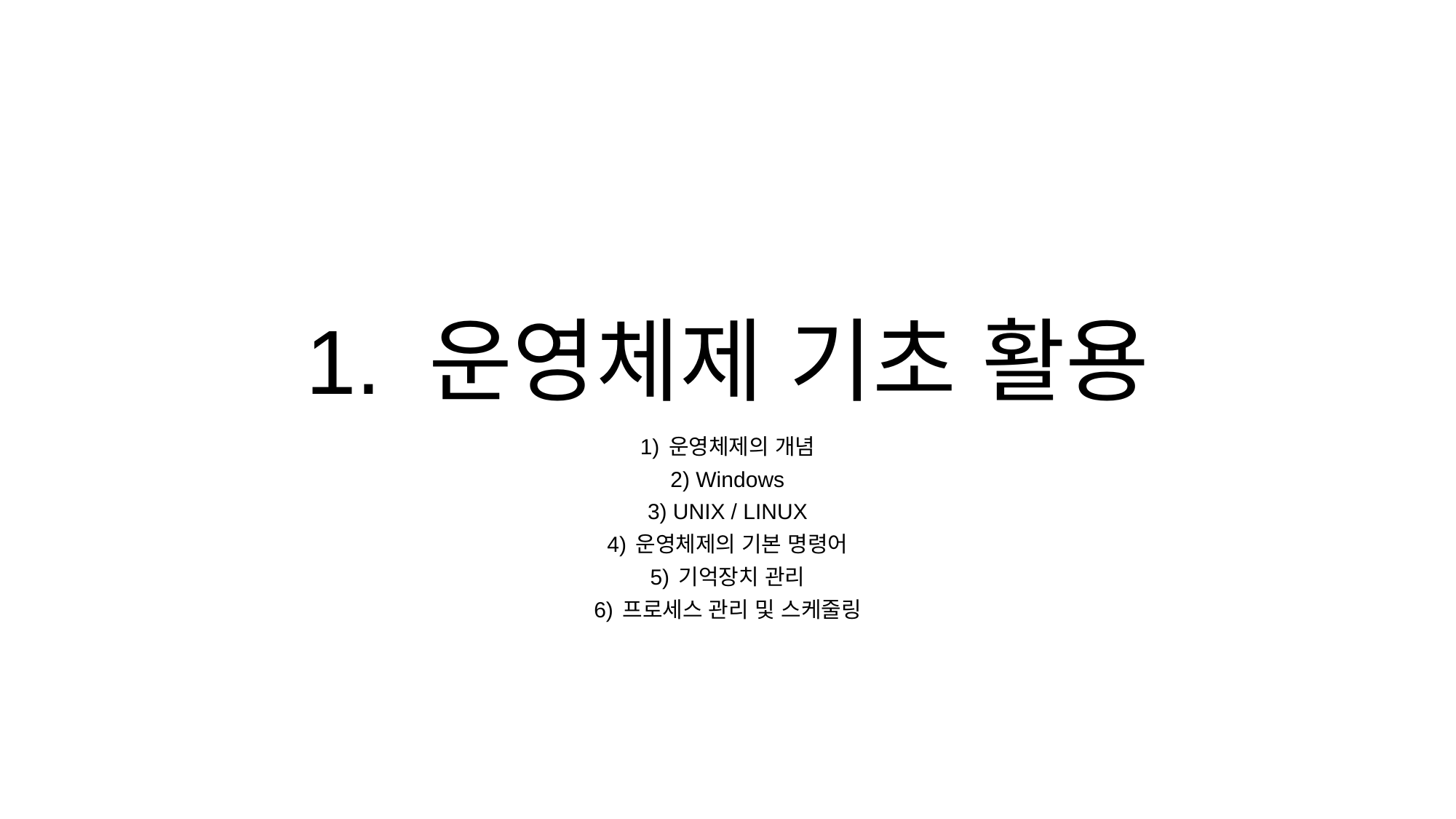

# 1. 운영체제 기초 활용
1) 운영체제의 개념
2) Windows
3) UNIX / LINUX
4) 운영체제의 기본 명령어
5) 기억장치 관리
6) 프로세스 관리 및 스케줄링